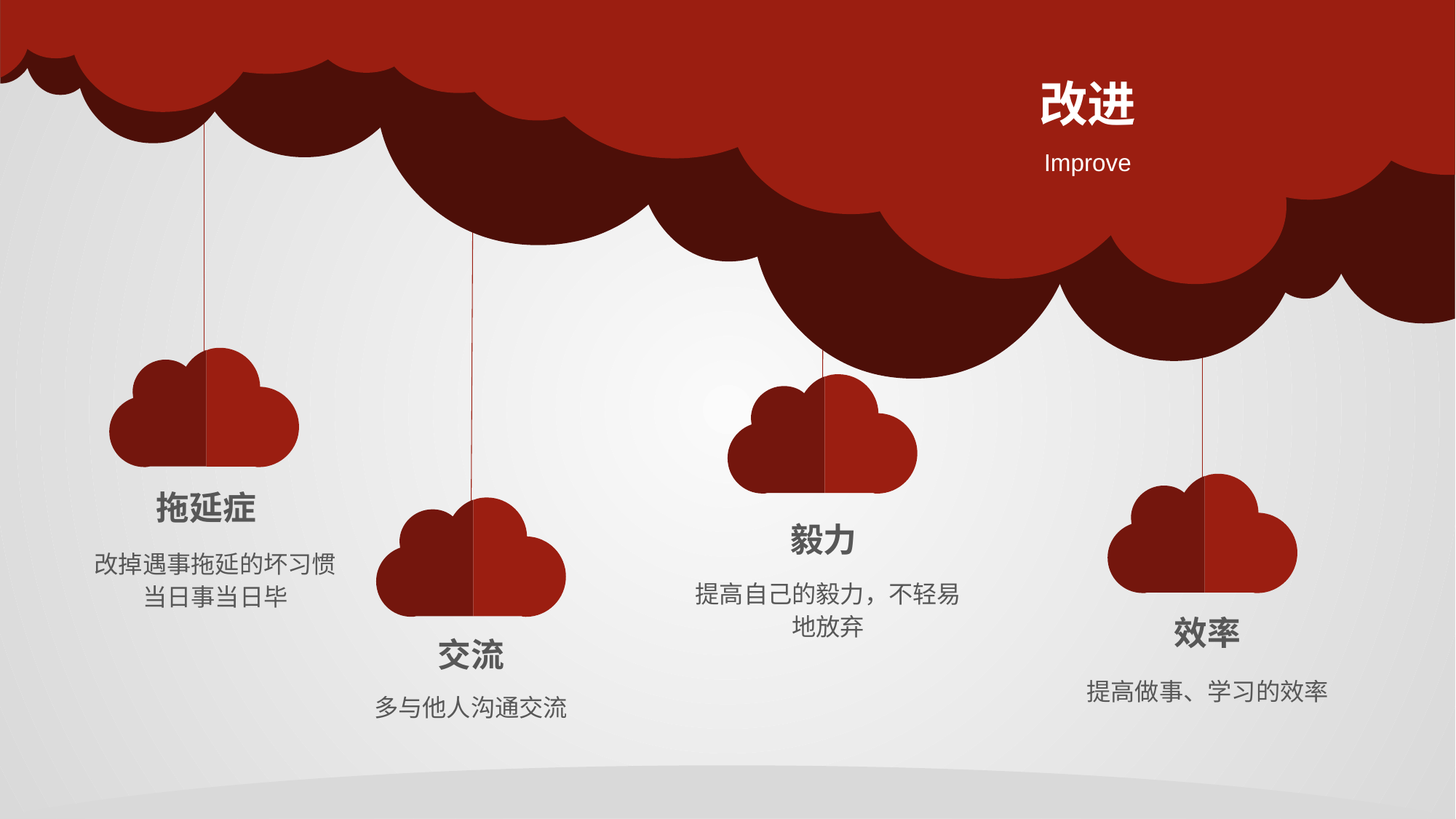

改进

Improve

拖延症
毅力
改掉遇事拖延的坏习惯
当日事当日毕
提高自己的毅力，不轻易地放弃
效率
交流
提高做事、学习的效率
多与他人沟通交流